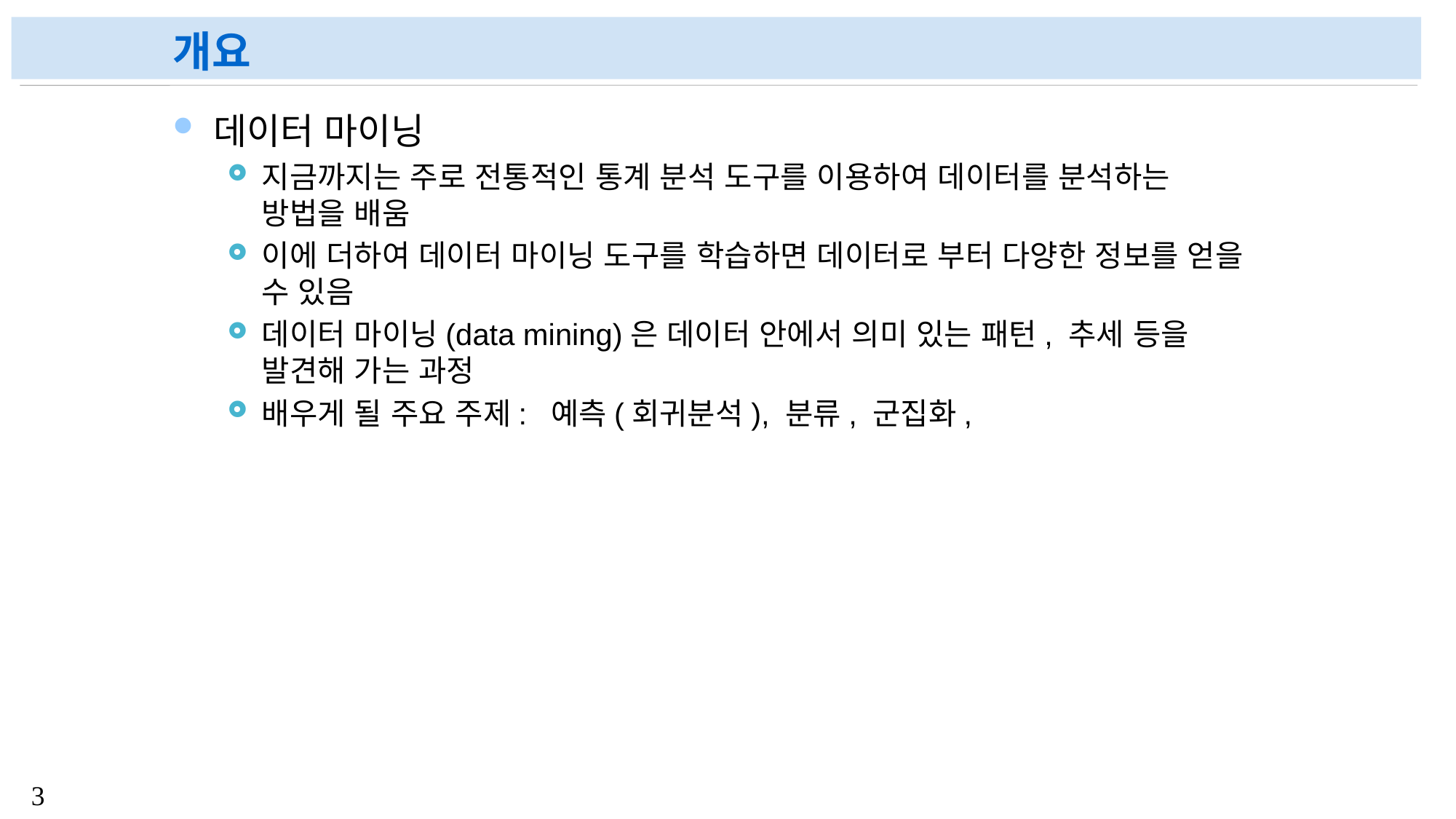

# 개요
데이터 마이닝
지금까지는 주로 전통적인 통계 분석 도구를 이용하여 데이터를 분석하는 방법을 배움
이에 더하여 데이터 마이닝 도구를 학습하면 데이터로 부터 다양한 정보를 얻을 수 있음
데이터 마이닝(data mining)은 데이터 안에서 의미 있는 패턴, 추세 등을 발견해 가는 과정
배우게 될 주요 주제:  예측(회귀분석), 분류, 군집화,